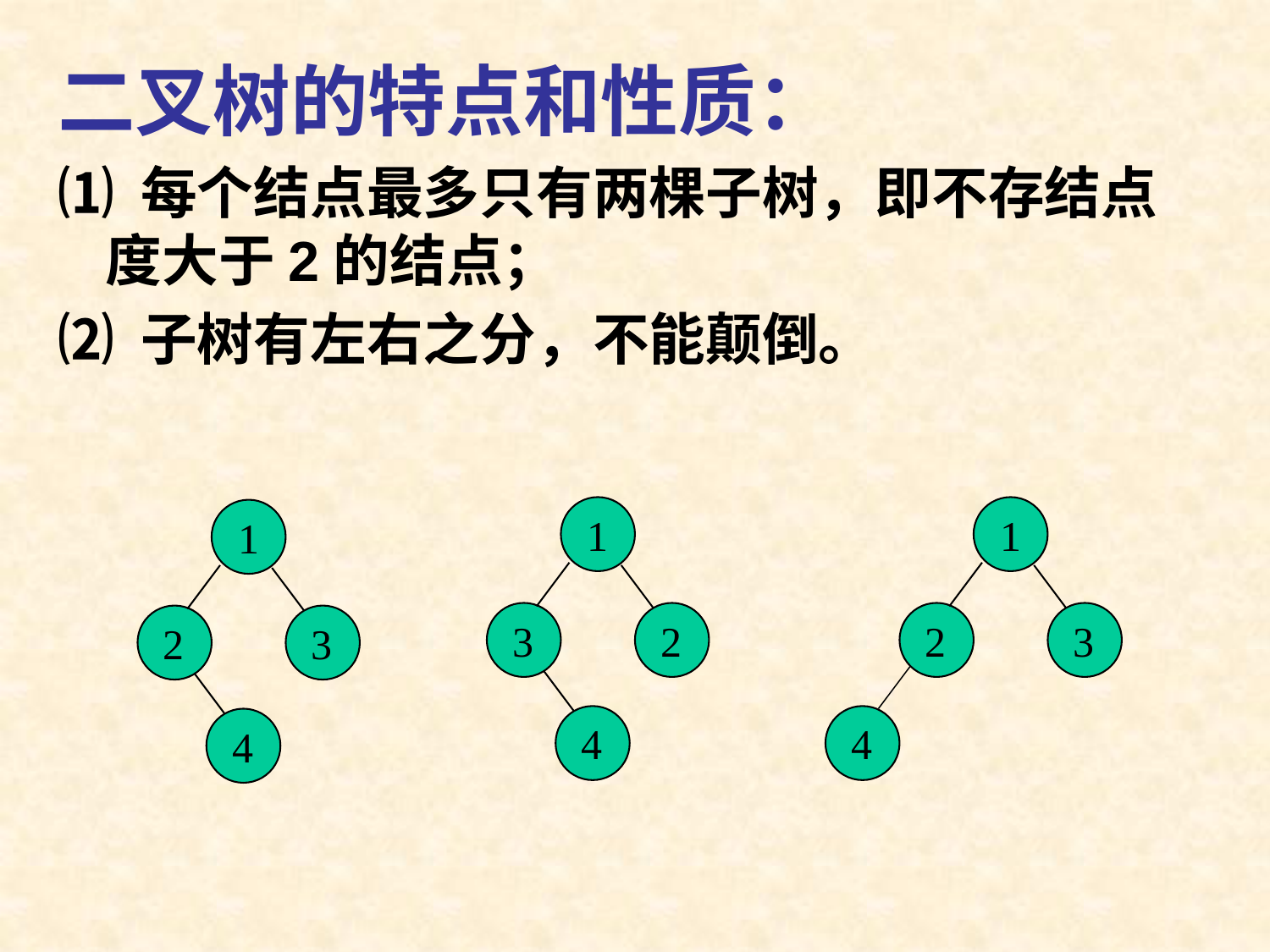

二叉树的特点和性质：
⑴ 每个结点最多只有两棵子树，即不存结点度大于2的结点；
⑵ 子树有左右之分，不能颠倒。

1
3
2
4

1
2
3
4

1
2
3
4